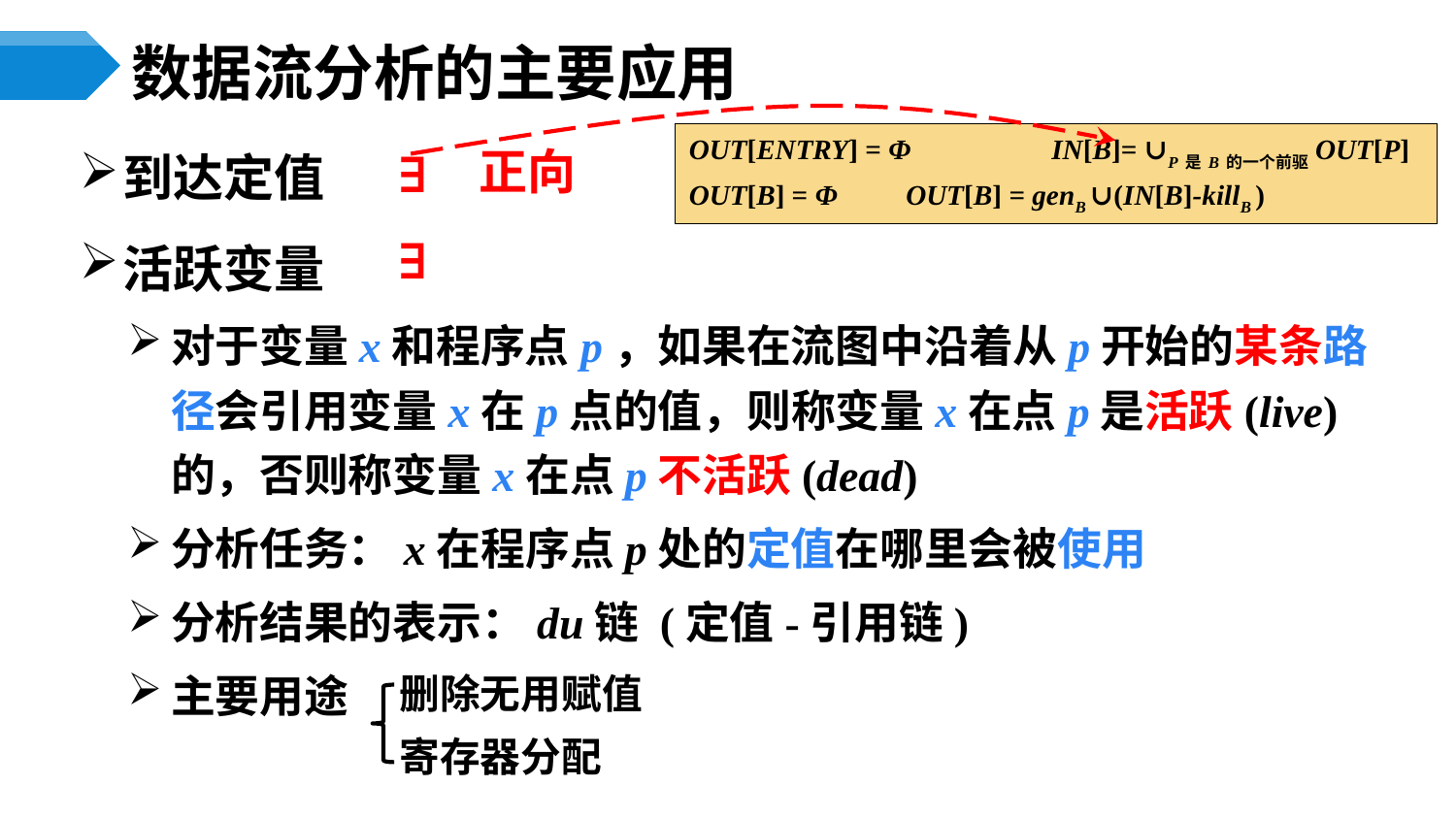

# 数据流分析的主要应用

OUT[ENTRY] = Φ	    IN[B]= ∪P是B的一个前驱OUT[P]
OUT[B] = Φ	    OUT[B] = genB ∪(IN[B]-killB )
正向
到达定值
活跃变量
对于变量x和程序点p，如果在流图中沿着从p开始的某条路径会引用变量x在p点的值，则称变量x在点p是活跃(live)的，否则称变量x在点p不活跃(dead)
分析任务：x在程序点p处的定值在哪里会被使用
分析结果的表示：du链 (定值-引用链)
主要用途

∃
∃
删除无用赋值

寄存器分配